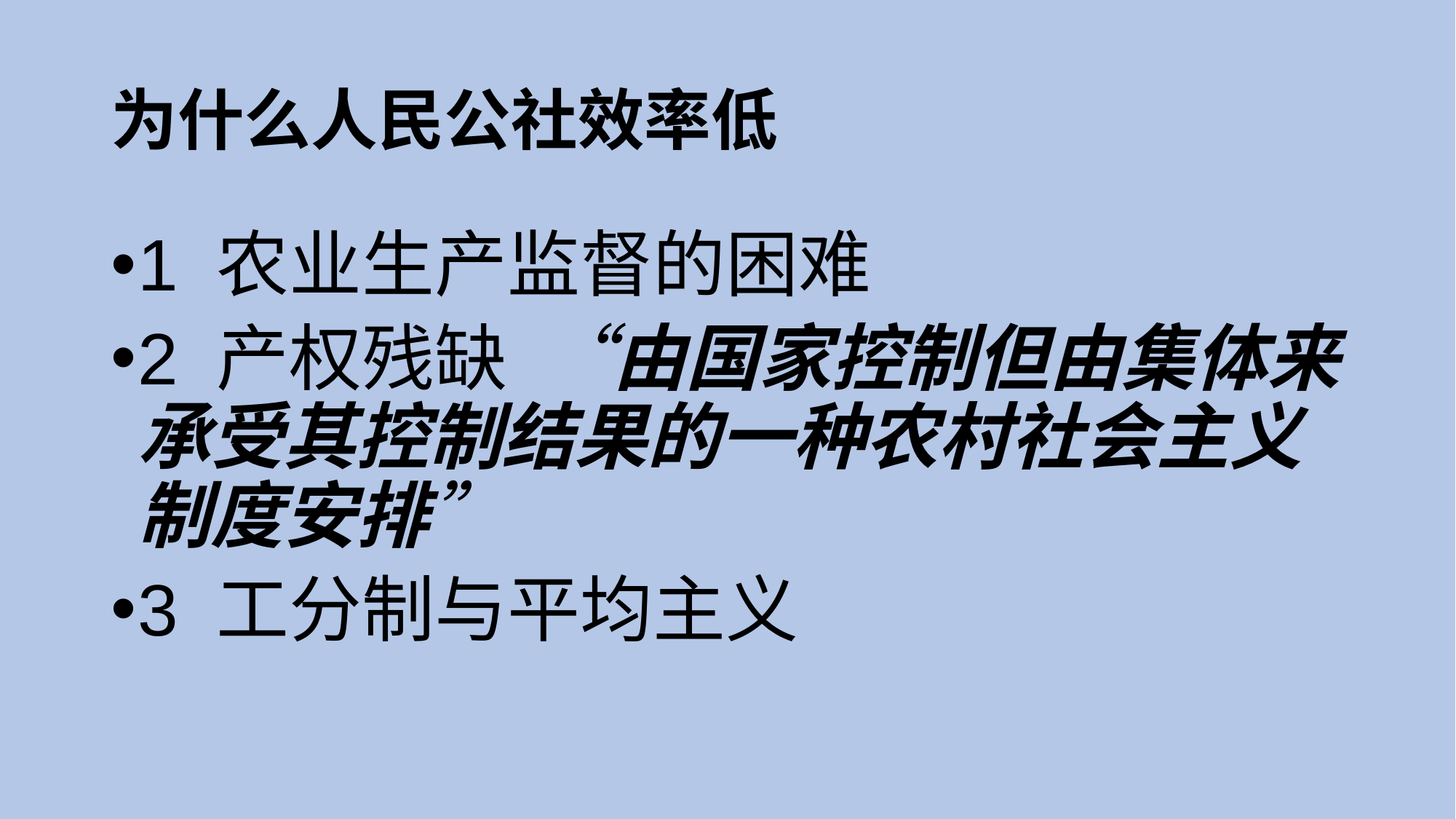

# 为什么人民公社效率低
1 农业生产监督的困难
2 产权残缺  “由国家控制但由集体来承受其控制结果的一种农村社会主义制度安排”
3 工分制与平均主义